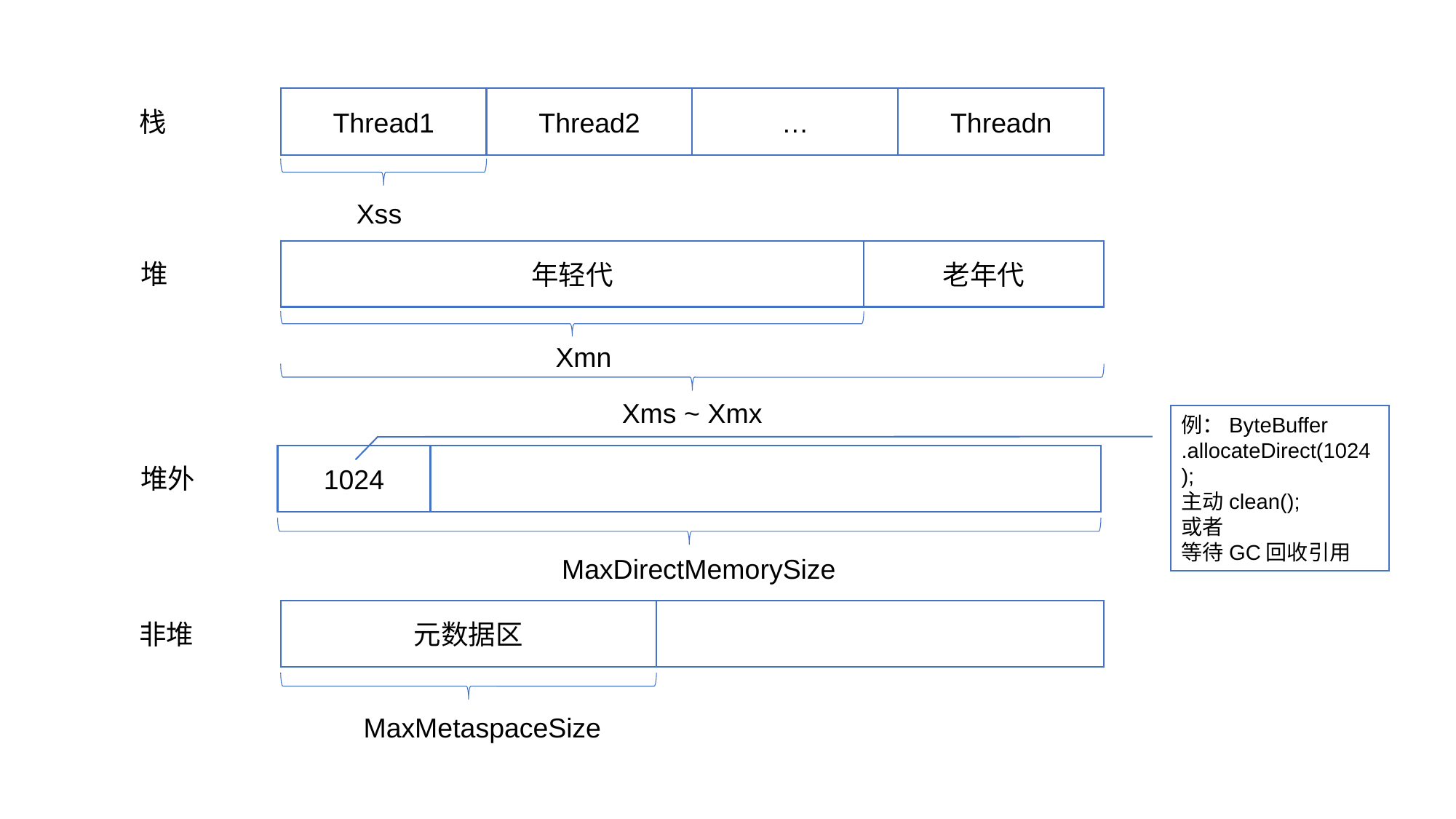

Thread1
Thread2
…
Threadn
栈

Xss
年轻代
老年代
堆
Xmn
Xms ~ Xmx
例：ByteBuffer
.allocateDirect(1024);
主动clean();
或者
等待GC回收引用
1024

堆外

MaxDirectMemorySize
元数据区

非堆
MaxMetaspaceSize